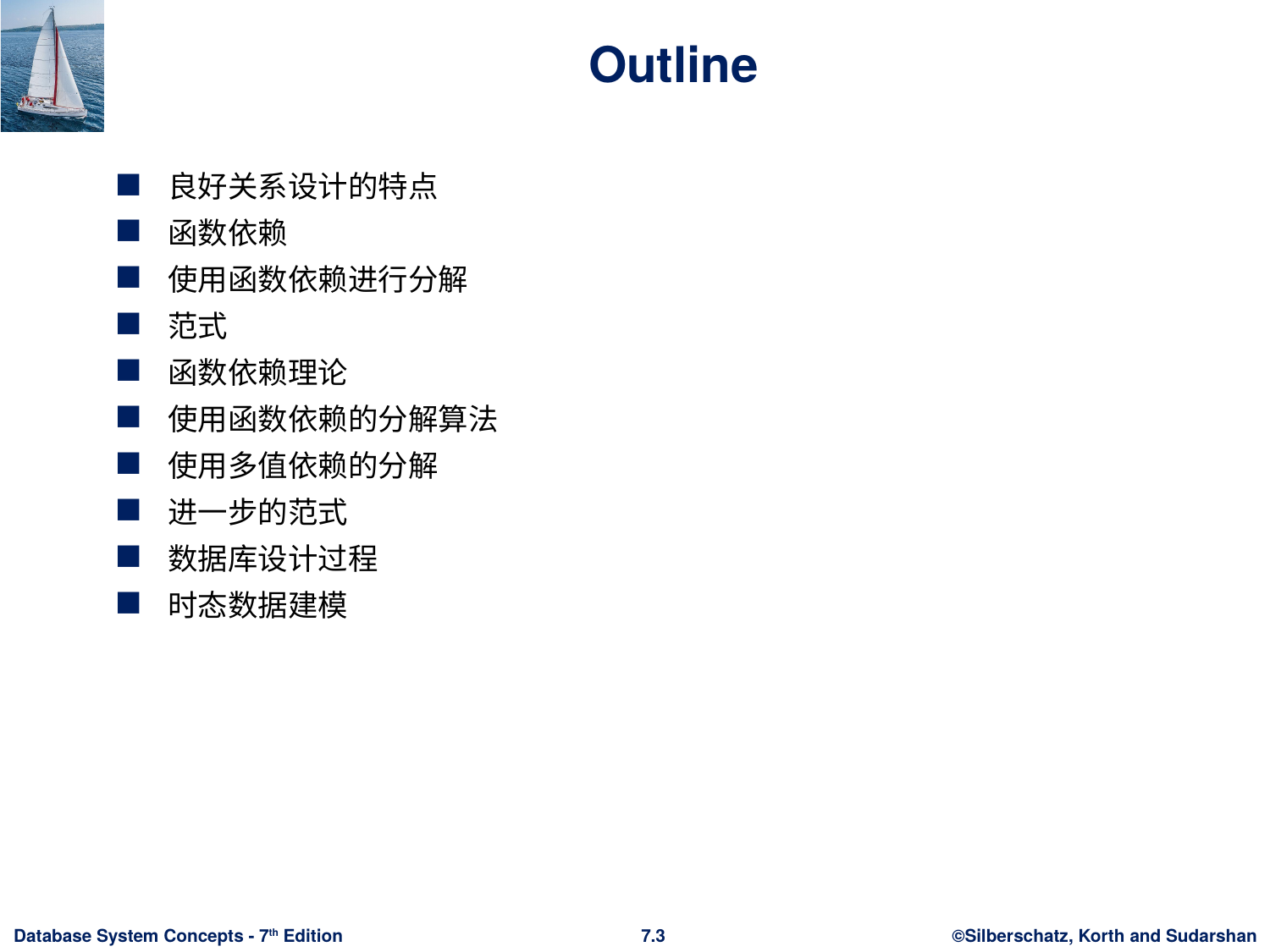

# Outline
良好关系设计的特点
函数依赖
使用函数依赖进行分解
范式
函数依赖理论
使用函数依赖的分解算法
使用多值依赖的分解
进一步的范式
数据库设计过程
时态数据建模